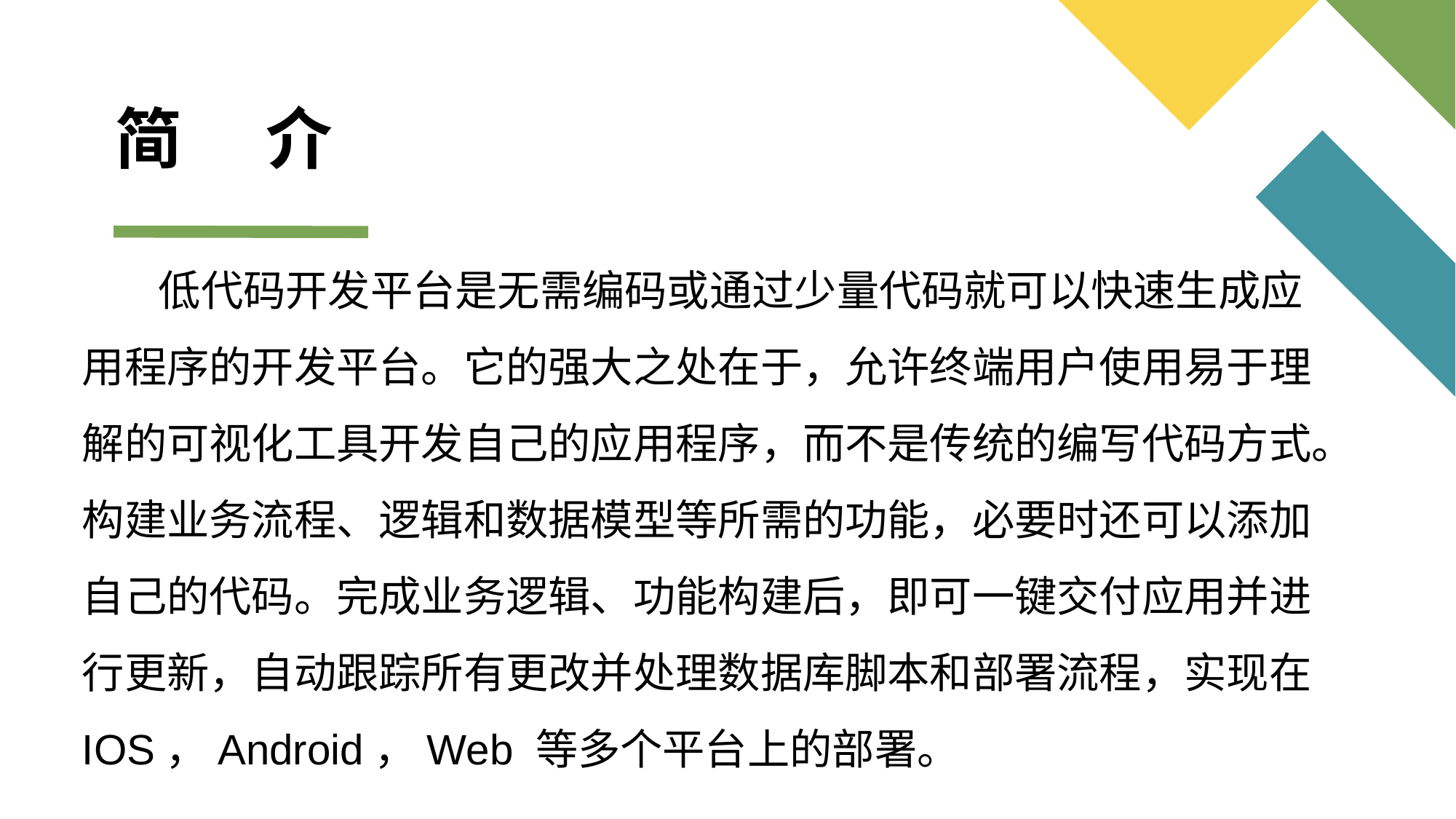

# 简     介
       低代码开发平台是无需编码或通过少量代码就可以快速生成应用程序的开发平台。它的强大之处在于，允许终端用户使用易于理解的可视化工具开发自己的应用程序，而不是传统的编写代码方式。构建业务流程、逻辑和数据模型等所需的功能，必要时还可以添加自己的代码。完成业务逻辑、功能构建后，即可一键交付应用并进行更新，自动跟踪所有更改并处理数据库脚本和部署流程，实现在 IOS，Android，Web 等多个平台上的部署。